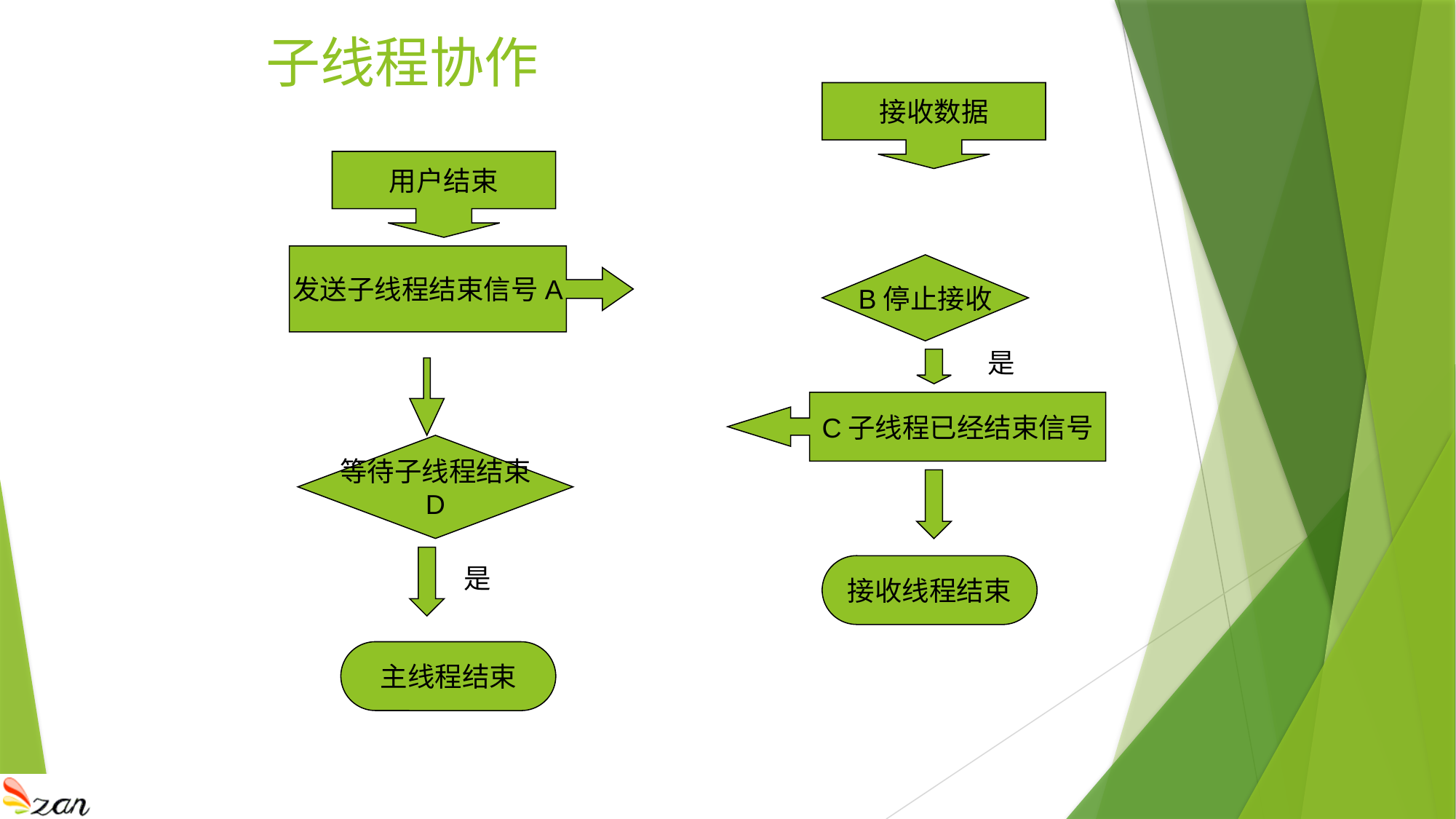

# 子线程协作
接收数据
用户结束
发送子线程结束信号A
B停止接收
是

C子线程已经结束信号
等待子线程结束
D

是
接收线程结束
主线程结束